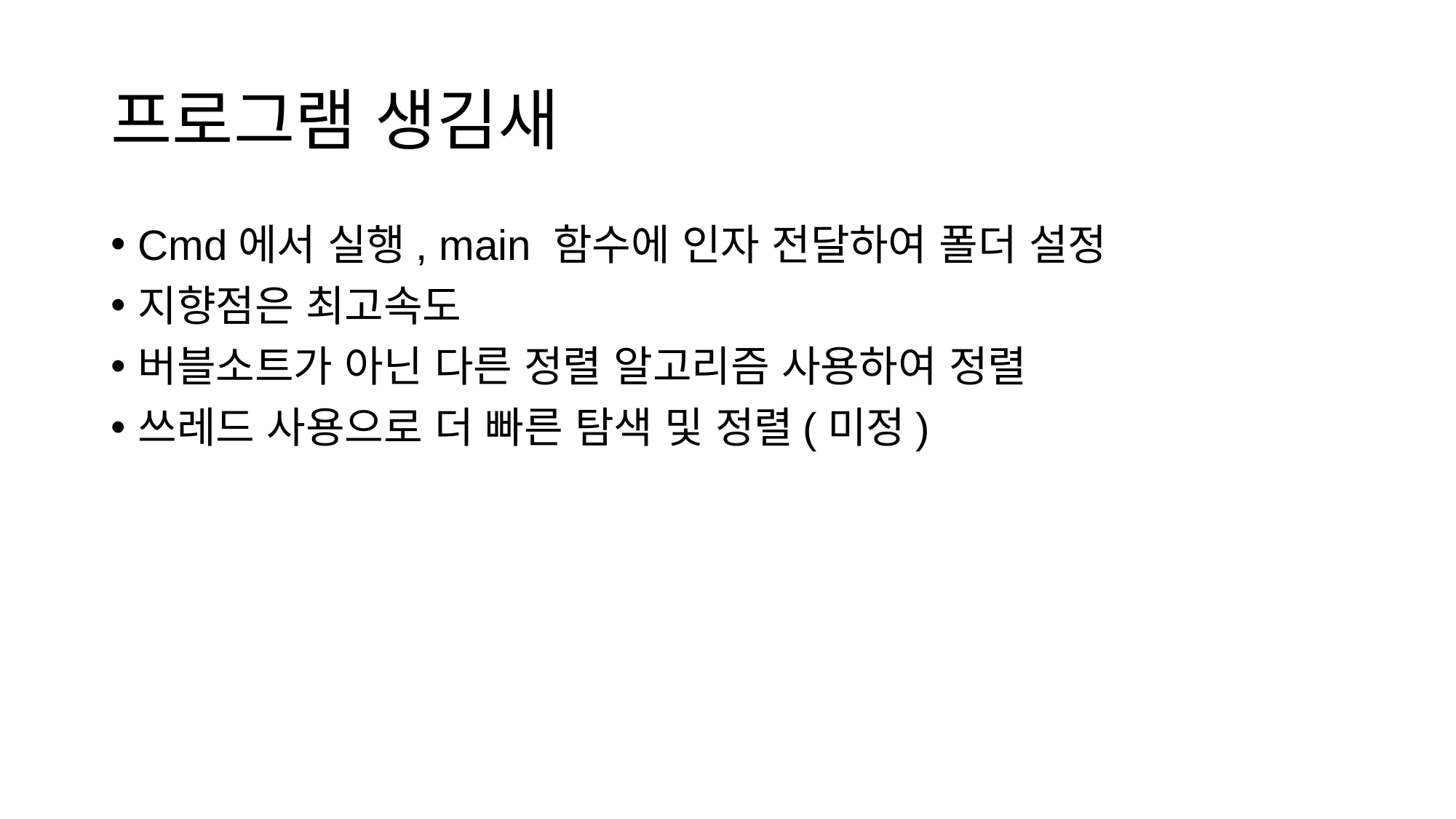

# 프로그램 생김새
Cmd에서 실행, main 함수에 인자 전달하여 폴더 설정
지향점은 최고속도
버블소트가 아닌 다른 정렬 알고리즘 사용하여 정렬
쓰레드 사용으로 더 빠른 탐색 및 정렬(미정)